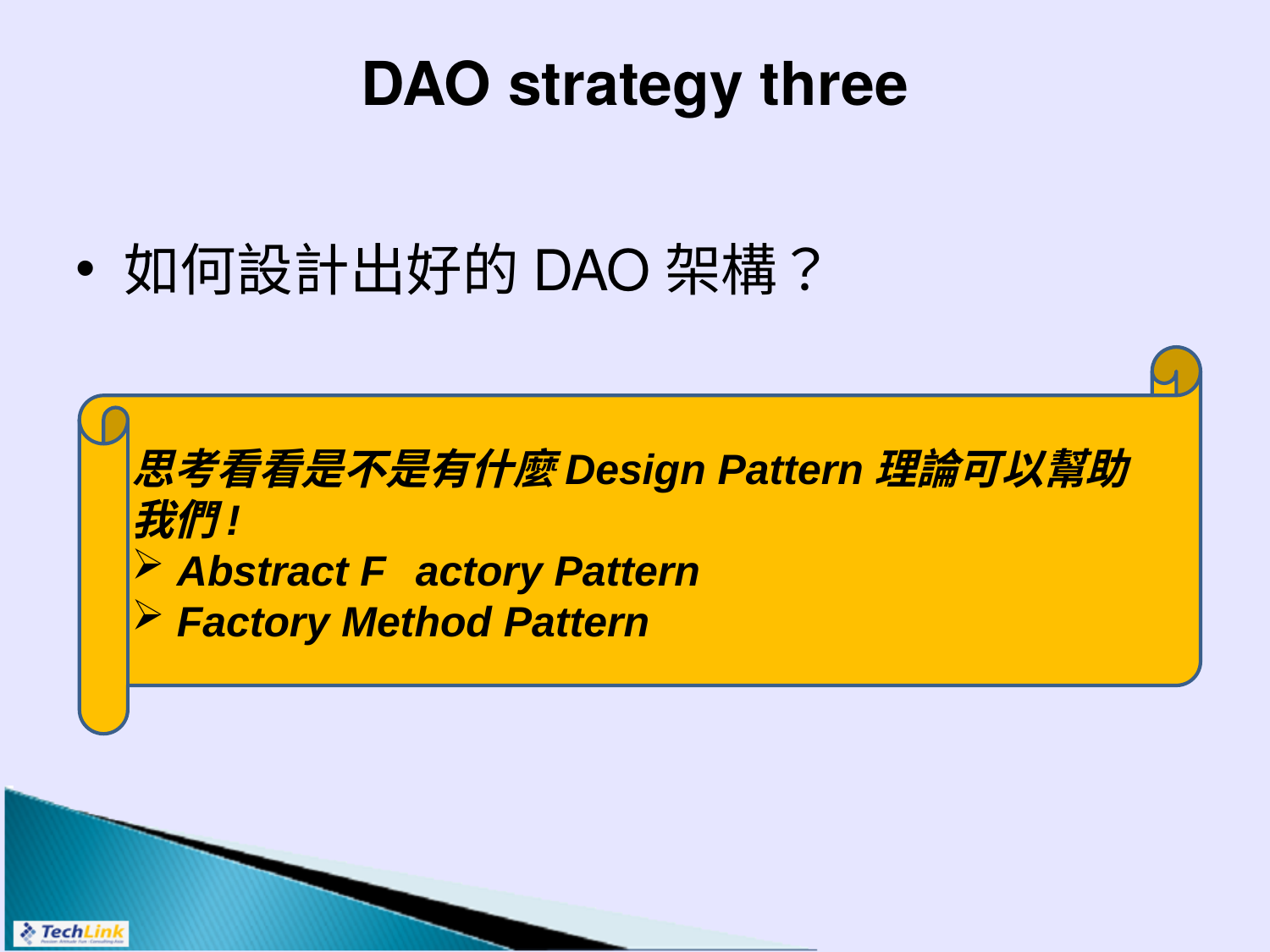

# DAO strategy three

如何設計出好的DAO架構？

思考看看是不是有什麼Design Pattern理論可以幫助我們!
 Abstract F	actory Pattern
 Factory Method Pattern